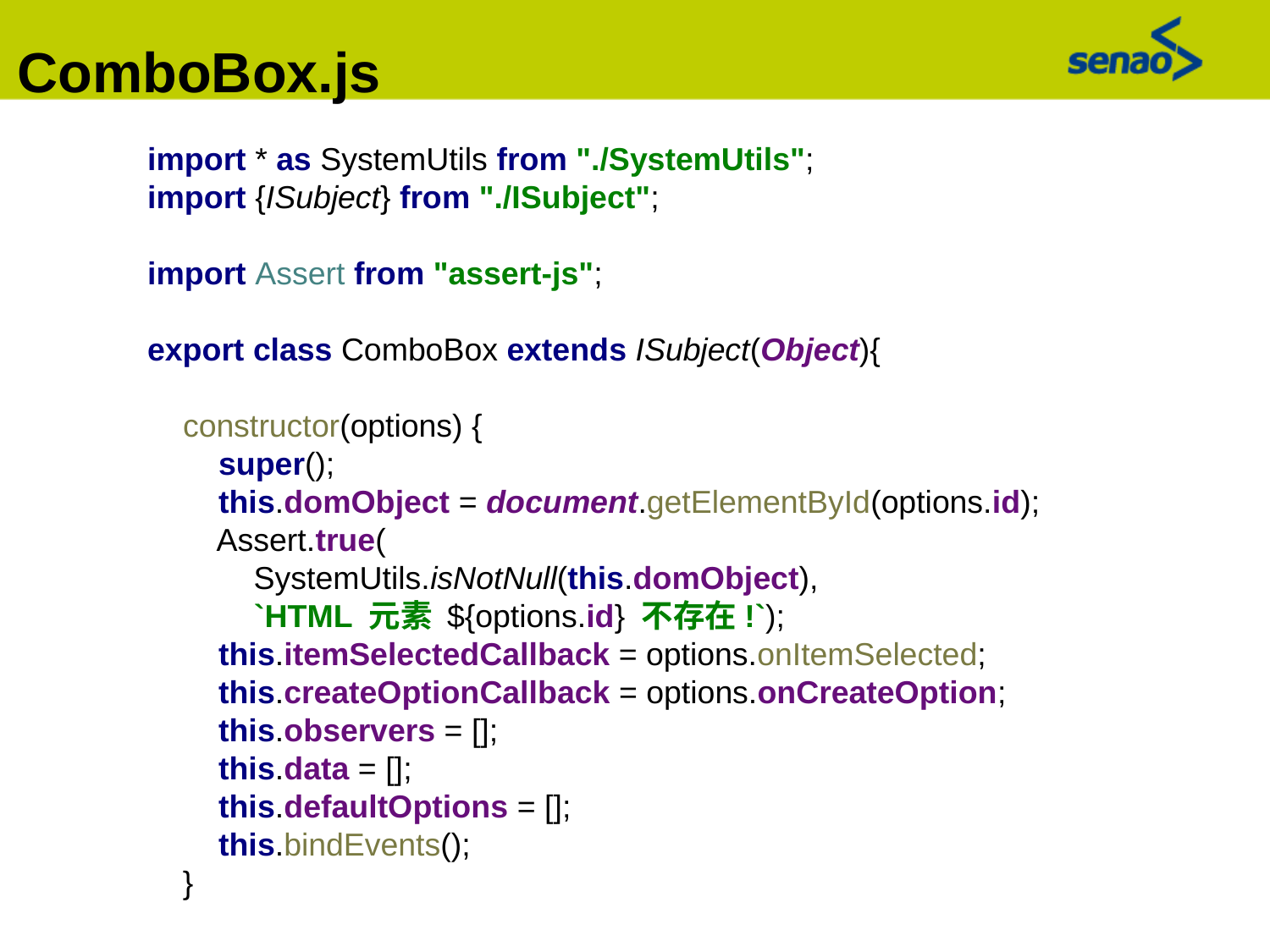

ComboBox.js
import * as SystemUtils from "./SystemUtils";
import {ISubject} from "./ISubject";
import Assert from "assert-js";
export class ComboBox extends ISubject(Object){
    constructor(options) {
        super();
        this.domObject = document.getElementById(options.id);
        Assert.true(
            SystemUtils.isNotNull(this.domObject),
            `HTML 元素 ${options.id} 不存在!`);
        this.itemSelectedCallback = options.onItemSelected;
        this.createOptionCallback = options.onCreateOption;
        this.observers = [];
        this.data = [];
        this.defaultOptions = [];
        this.bindEvents();
    }